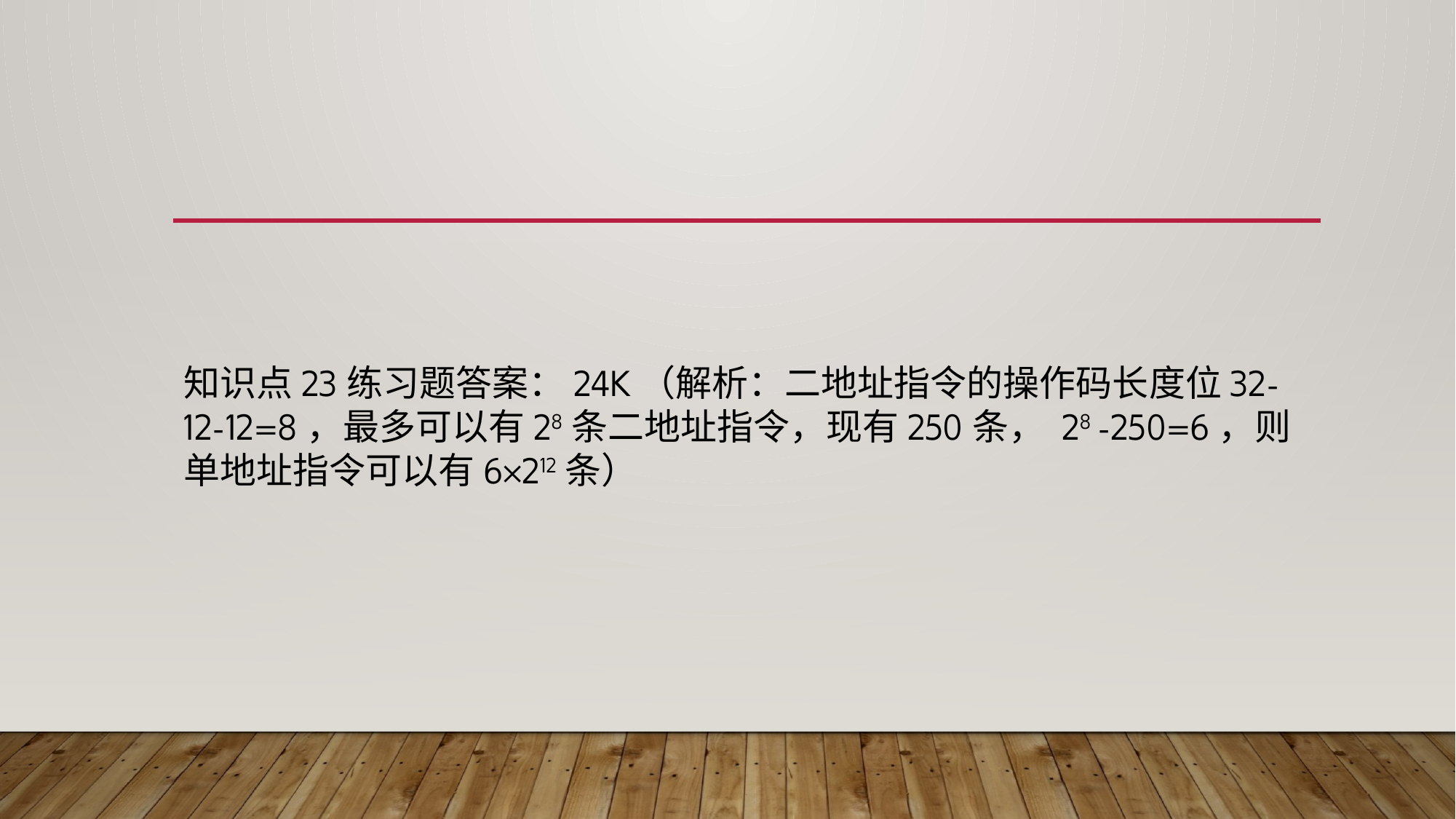

#

知识点23练习题答案：24K（解析：二地址指令的操作码长度位32-12-12=8，最多可以有28条二地址指令，现有250条， 28 -250=6，则单地址指令可以有6×212条）